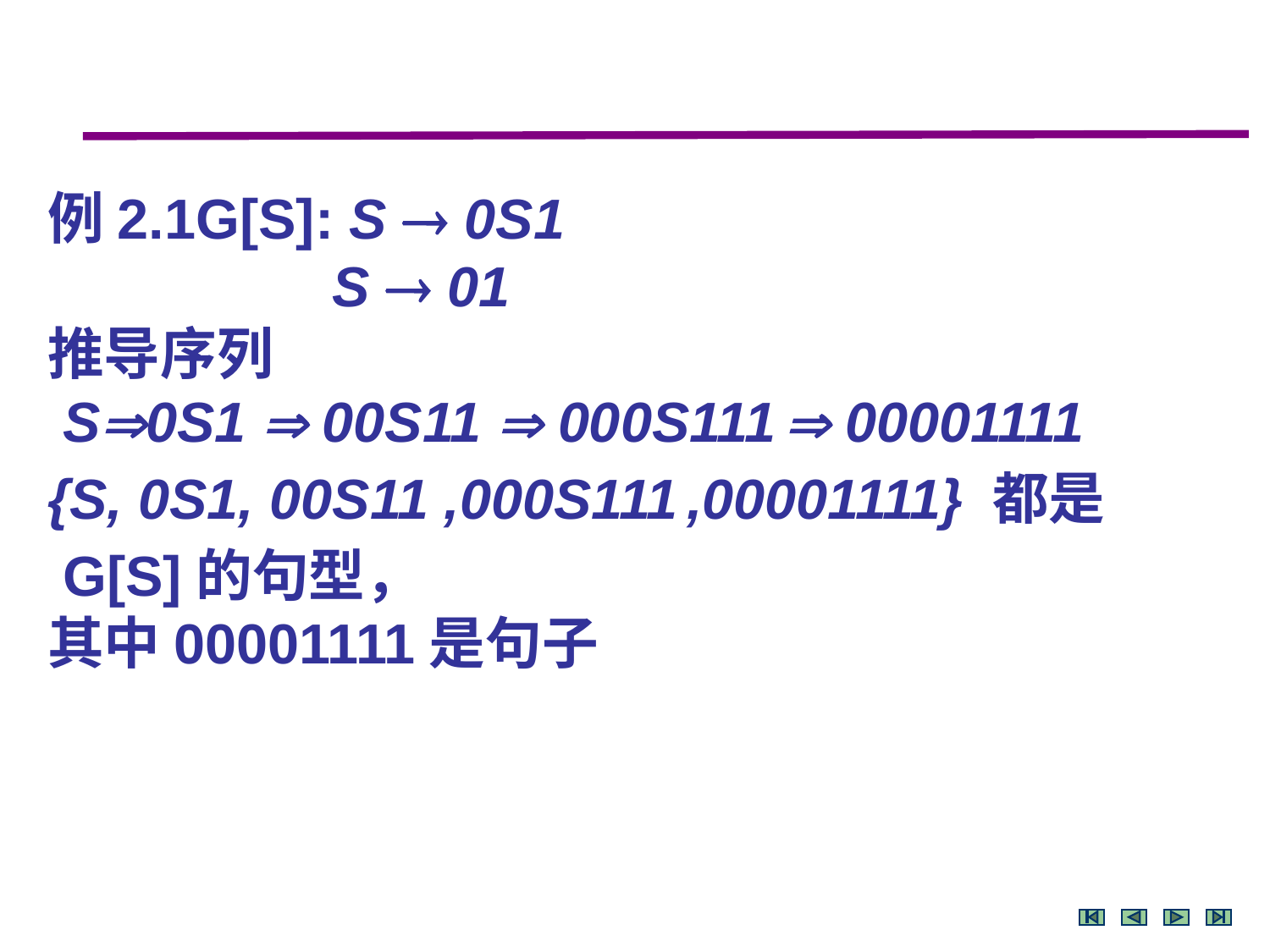

例2.1G[S]: S → 0S1
	  	  S → 01
推导序列
 S⇒0S1 ⇒ 00S11 ⇒ 000S111 ⇒ 00001111
{S, 0S1, 00S11 ,000S111 ,00001111} 都是
 G[S]的句型，
其中00001111是句子